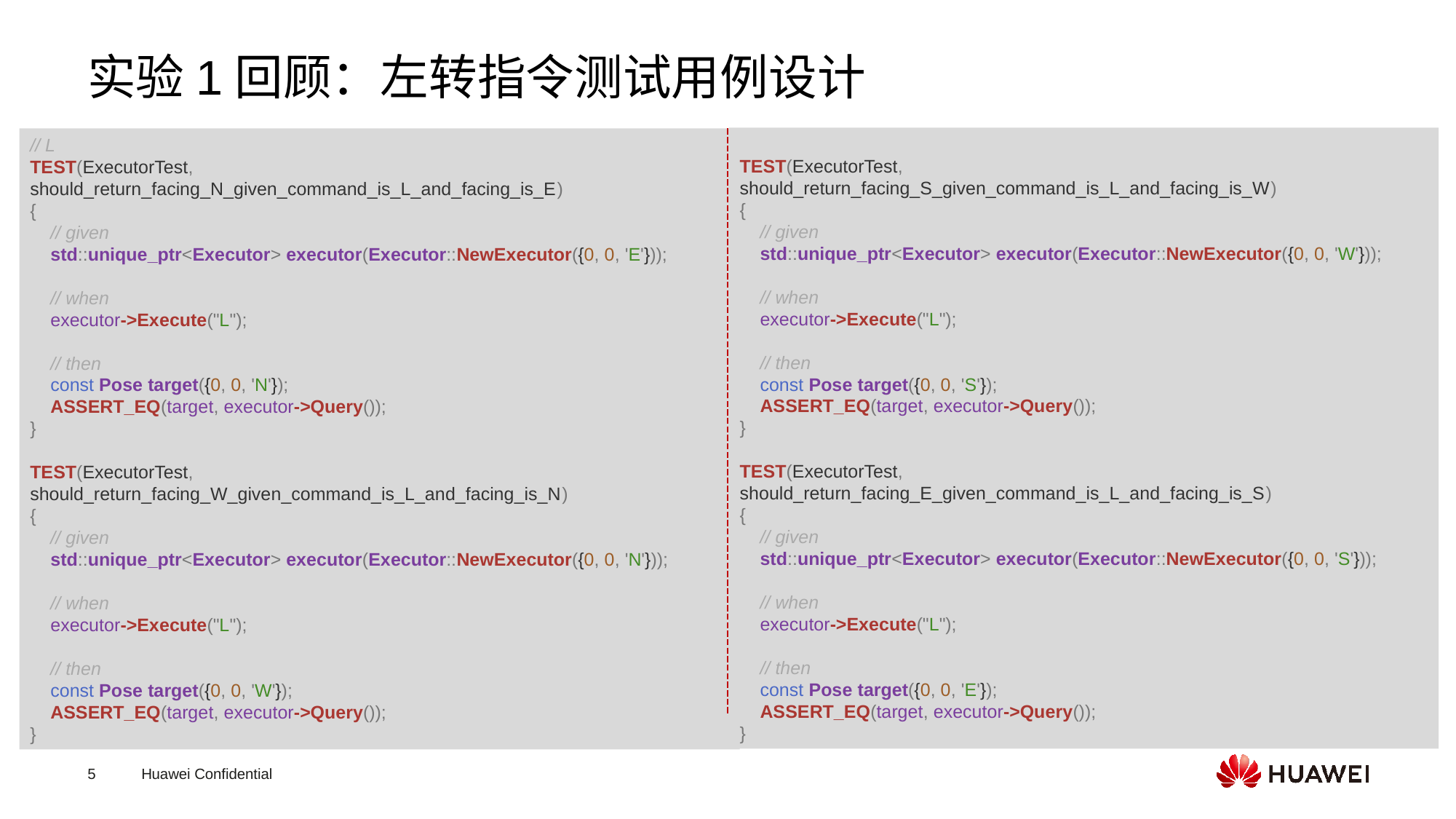

# 实验1回顾：左转指令测试用例设计

TEST(ExecutorTest, should_return_facing_S_given_command_is_L_and_facing_is_W)
{
    // given
    std::unique_ptr<Executor> executor(Executor::NewExecutor({0, 0, 'W'}));
    // when
    executor->Execute("L");
    // then
    const Pose target({0, 0, 'S'});
    ASSERT_EQ(target, executor->Query());
}
TEST(ExecutorTest, should_return_facing_E_given_command_is_L_and_facing_is_S)
{
    // given
    std::unique_ptr<Executor> executor(Executor::NewExecutor({0, 0, 'S'}));
    // when
    executor->Execute("L");
    // then
    const Pose target({0, 0, 'E'});
    ASSERT_EQ(target, executor->Query());
}
// L
TEST(ExecutorTest, should_return_facing_N_given_command_is_L_and_facing_is_E)
{
    // given
    std::unique_ptr<Executor> executor(Executor::NewExecutor({0, 0, 'E'}));
    // when
    executor->Execute("L");
    // then
    const Pose target({0, 0, 'N'});
    ASSERT_EQ(target, executor->Query());
}
TEST(ExecutorTest, should_return_facing_W_given_command_is_L_and_facing_is_N)
{
    // given
    std::unique_ptr<Executor> executor(Executor::NewExecutor({0, 0, 'N'}));
    // when
    executor->Execute("L");
    // then
    const Pose target({0, 0, 'W'});
    ASSERT_EQ(target, executor->Query());
}